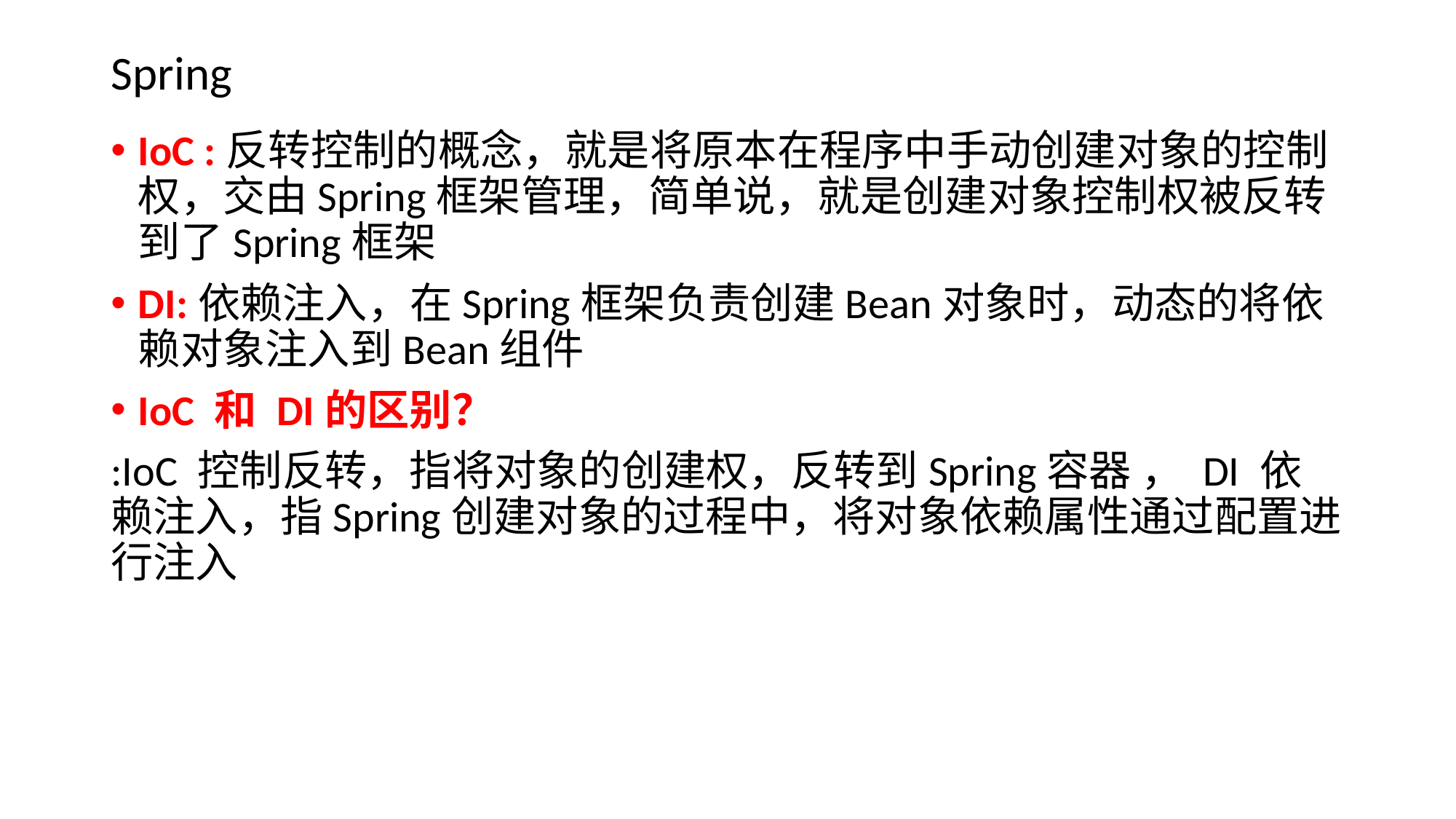

# Spring
IoC :反转控制的概念，就是将原本在程序中手动创建对象的控制权，交由Spring框架管理，简单说，就是创建对象控制权被反转到了Spring框架
DI:依赖注入，在Spring框架负责创建Bean对象时，动态的将依赖对象注入到Bean组件
IoC 和 DI的区别？
:IoC 控制反转，指将对象的创建权，反转到Spring容器 ， DI 依赖注入，指Spring创建对象的过程中，将对象依赖属性通过配置进行注入